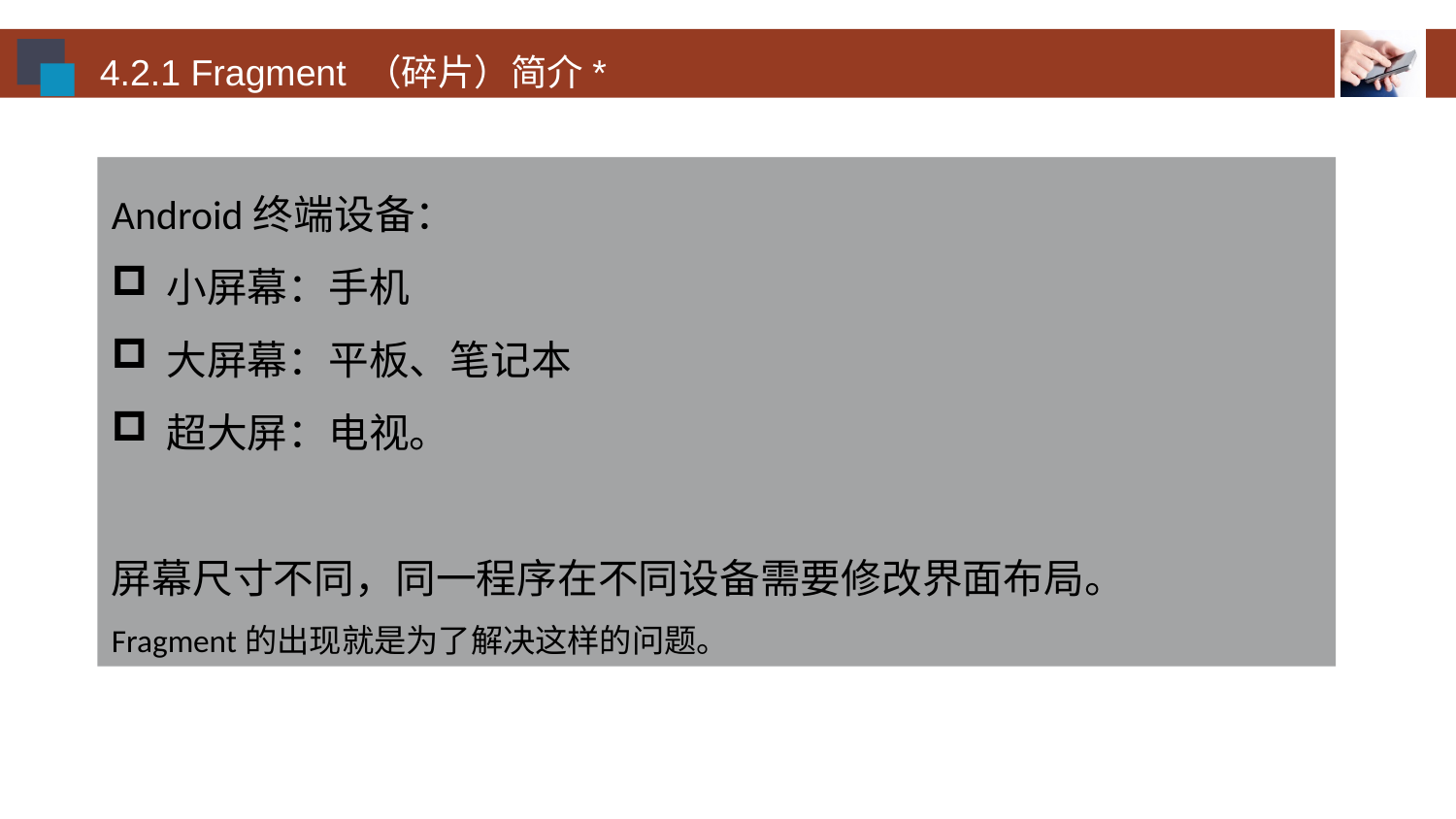

4.2.1 Fragment （碎片）简介*

Android终端设备：
小屏幕：手机
大屏幕：平板、笔记本
超大屏：电视。

屏幕尺寸不同，同一程序在不同设备需要修改界面布局。
Fragment的出现就是为了解决这样的问题。